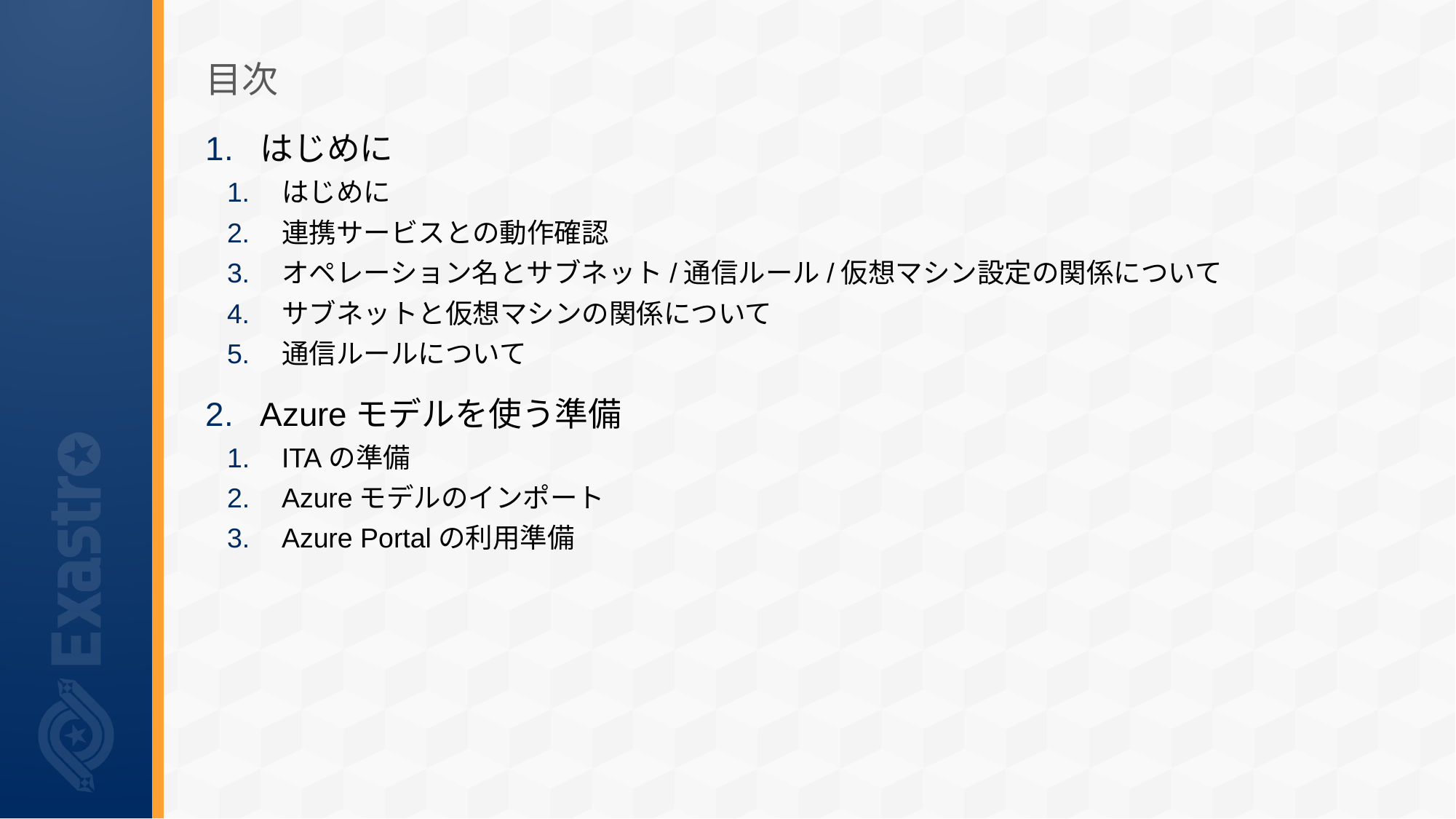

# 目次
はじめに
はじめに
連携サービスとの動作確認
オペレーション名とサブネット/通信ルール/仮想マシン設定の関係について
サブネットと仮想マシンの関係について
通信ルールについて
Azureモデルを使う準備
ITAの準備
Azureモデルのインポート
Azure Portalの利用準備